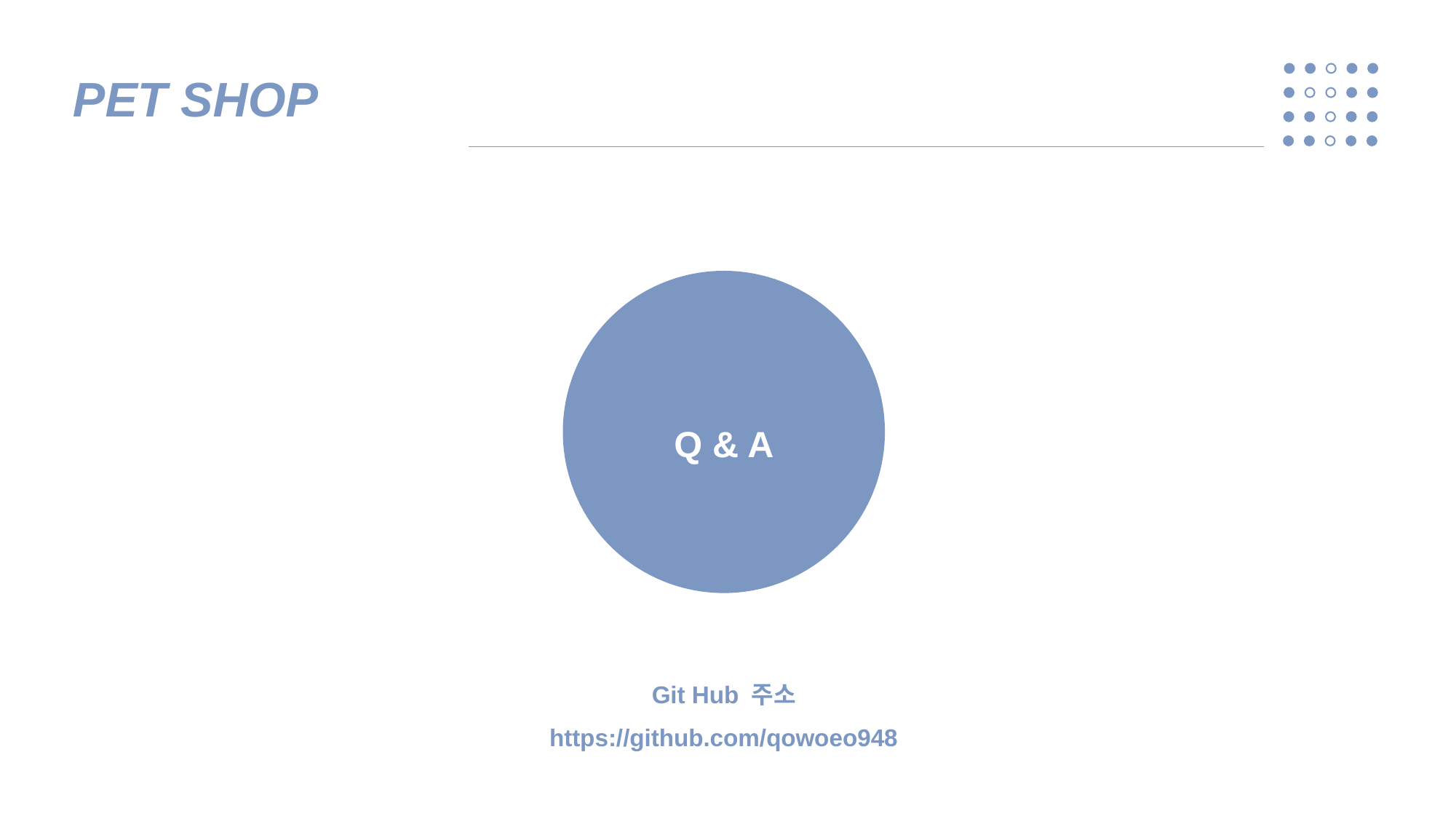

PET SHOP

Q & A
Git Hub 주소
https://github.com/qowoeo948